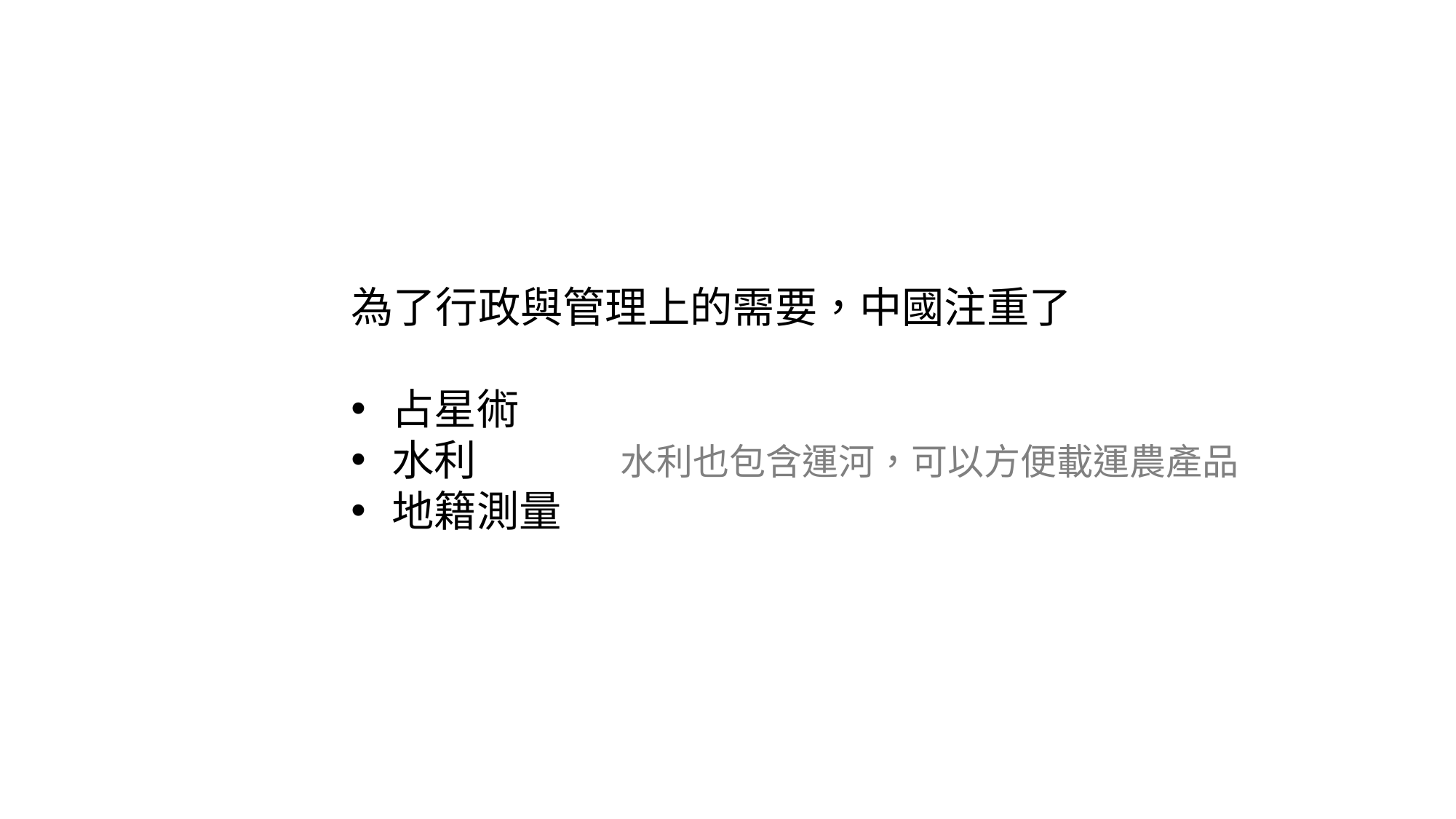

為了行政與管理上的需要，中國注重了

占星術
水利
地籍測量
水利也包含運河，可以方便載運農產品